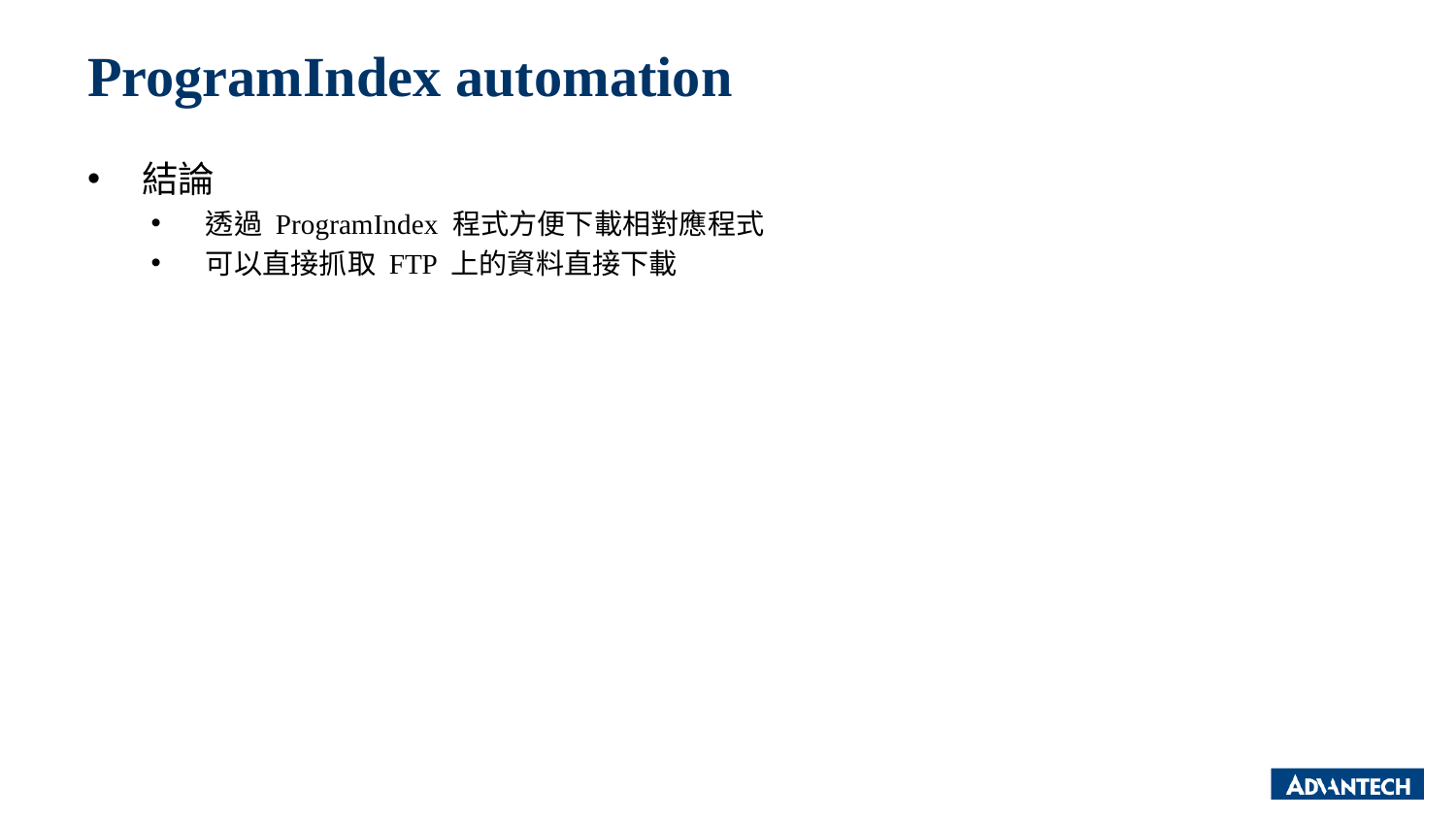

# ProgramIndex automation
結論
透過 ProgramIndex 程式方便下載相對應程式
可以直接抓取 FTP 上的資料直接下載